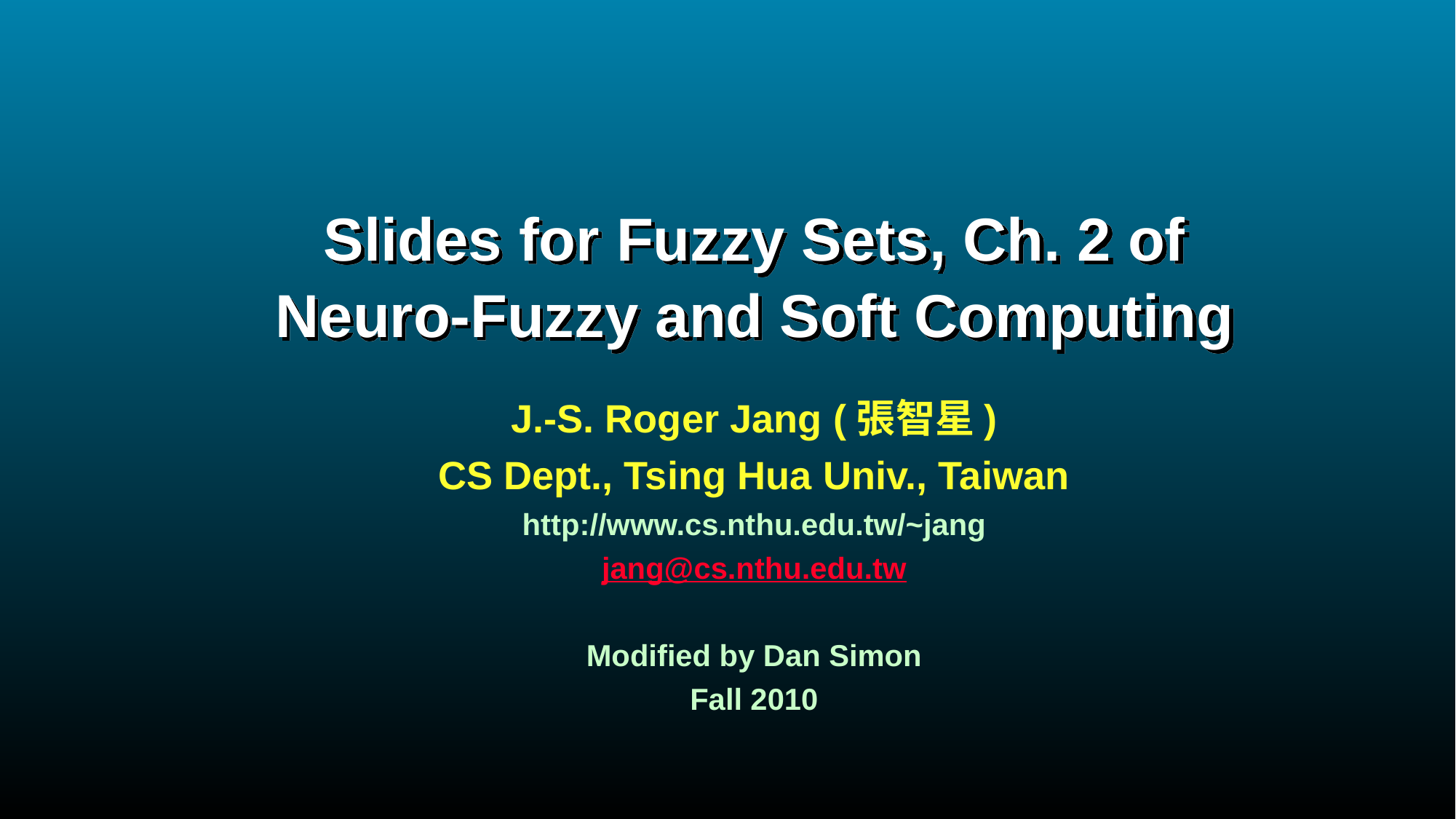

# Slides for Fuzzy Sets, Ch. 2 of Neuro-Fuzzy and Soft Computing
J.-S. Roger Jang (張智星)
CS Dept., Tsing Hua Univ., Taiwan
http://www.cs.nthu.edu.tw/~jang
jang@cs.nthu.edu.tw

Modified by Dan Simon
Fall 2010